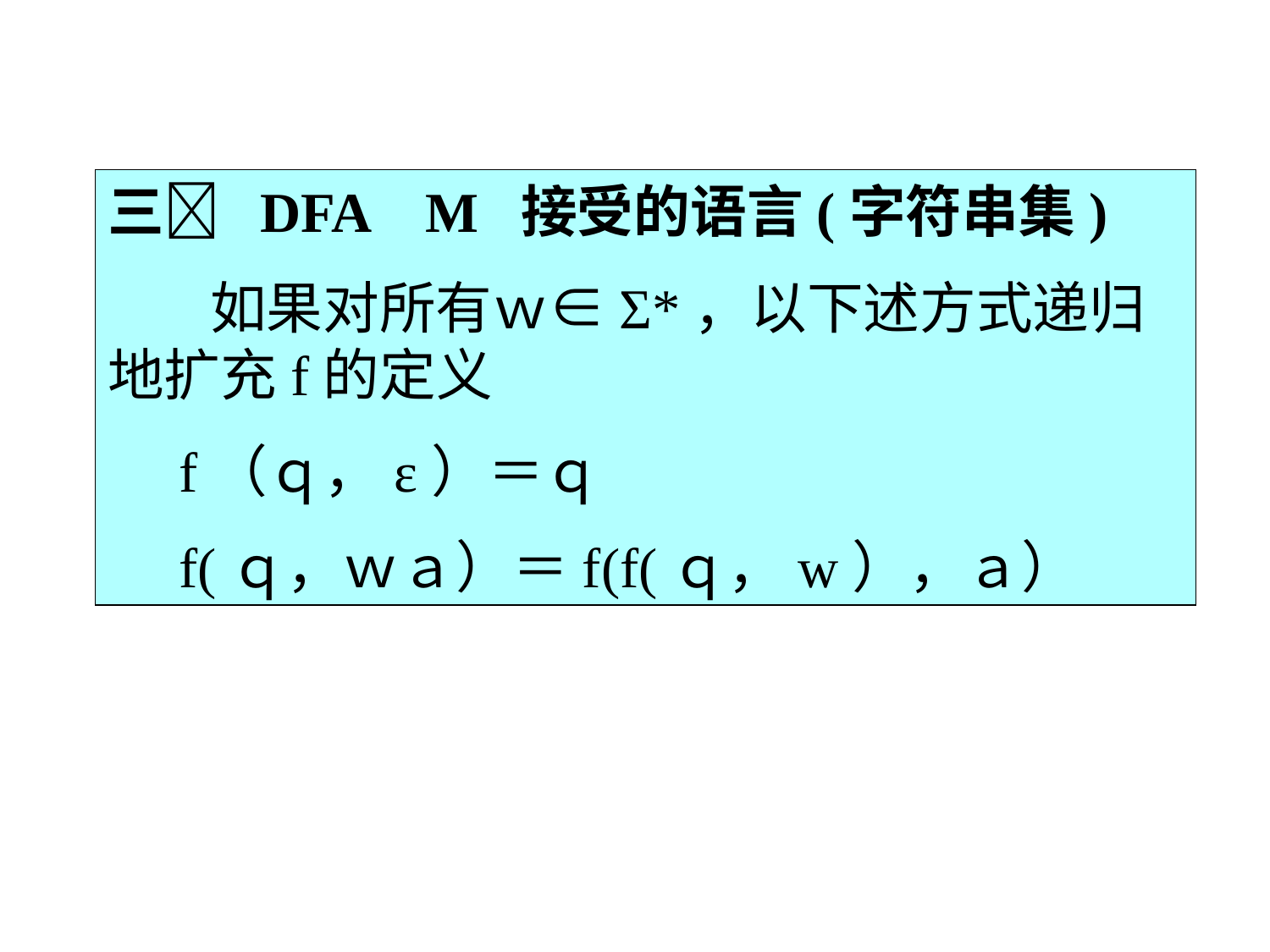

三⋅  DFA    M  接受的语言(字符串集)
       如果对所有ｗ∈Σ*，以下述方式递归地扩充f的定义
     f（ｑ，ε）＝ｑ
     f(ｑ，ｗａ）＝f(f(ｑ，w），ａ）